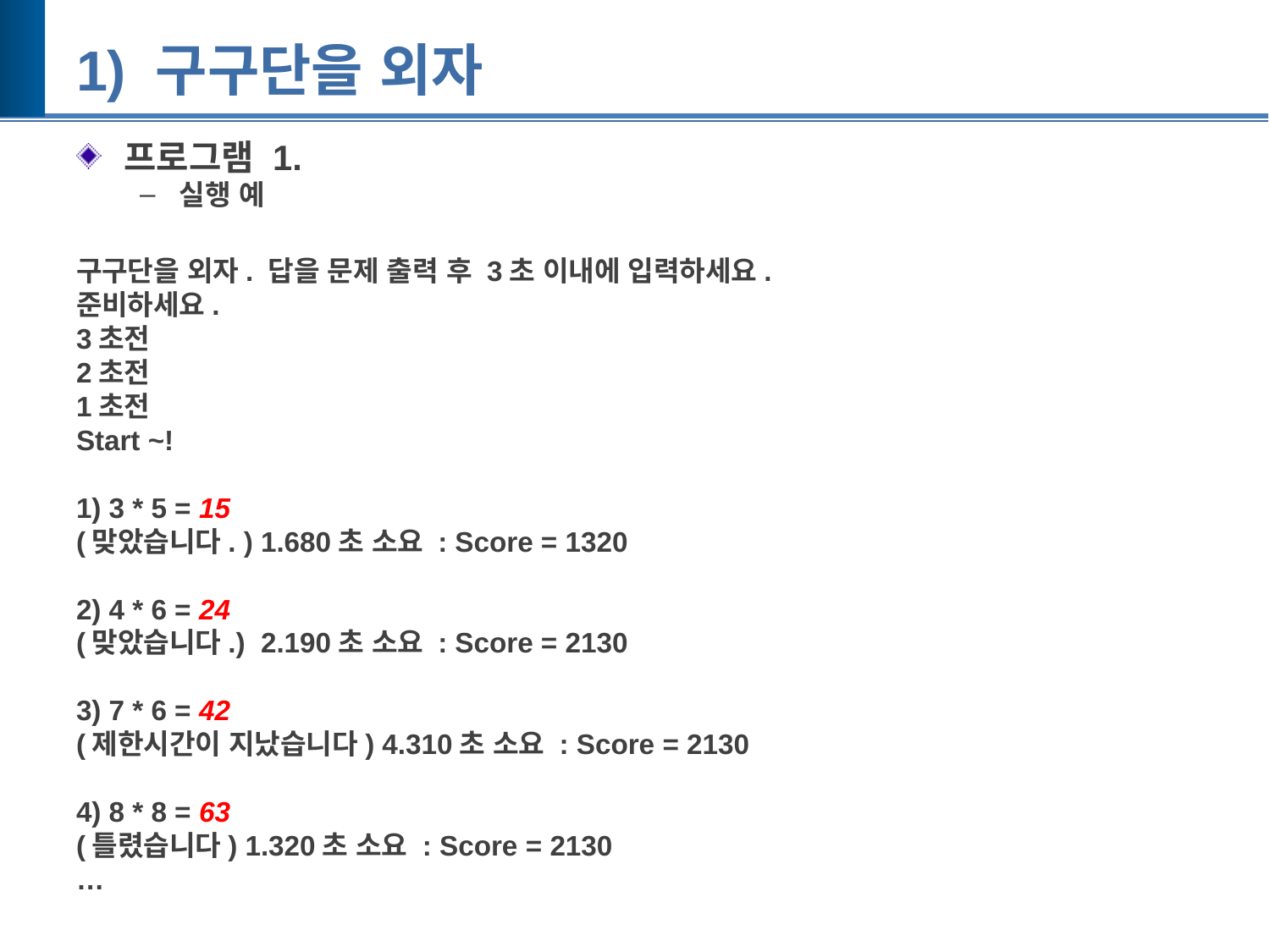

# 1) 구구단을 외자
프로그램 1.
실행 예

구구단을 외자. 답을 문제 출력 후 3초 이내에 입력하세요.
준비하세요.
3초전
2초전
1초전
Start ~!

1) 3 * 5 = 15
(맞았습니다. ) 1.680초 소요 : Score = 1320

2) 4 * 6 = 24
(맞았습니다.)  2.190초 소요 : Score = 2130

3) 7 * 6 = 42
(제한시간이 지났습니다) 4.310초 소요 : Score = 2130

4) 8 * 8 = 63
(틀렸습니다) 1.320초 소요 : Score = 2130
…